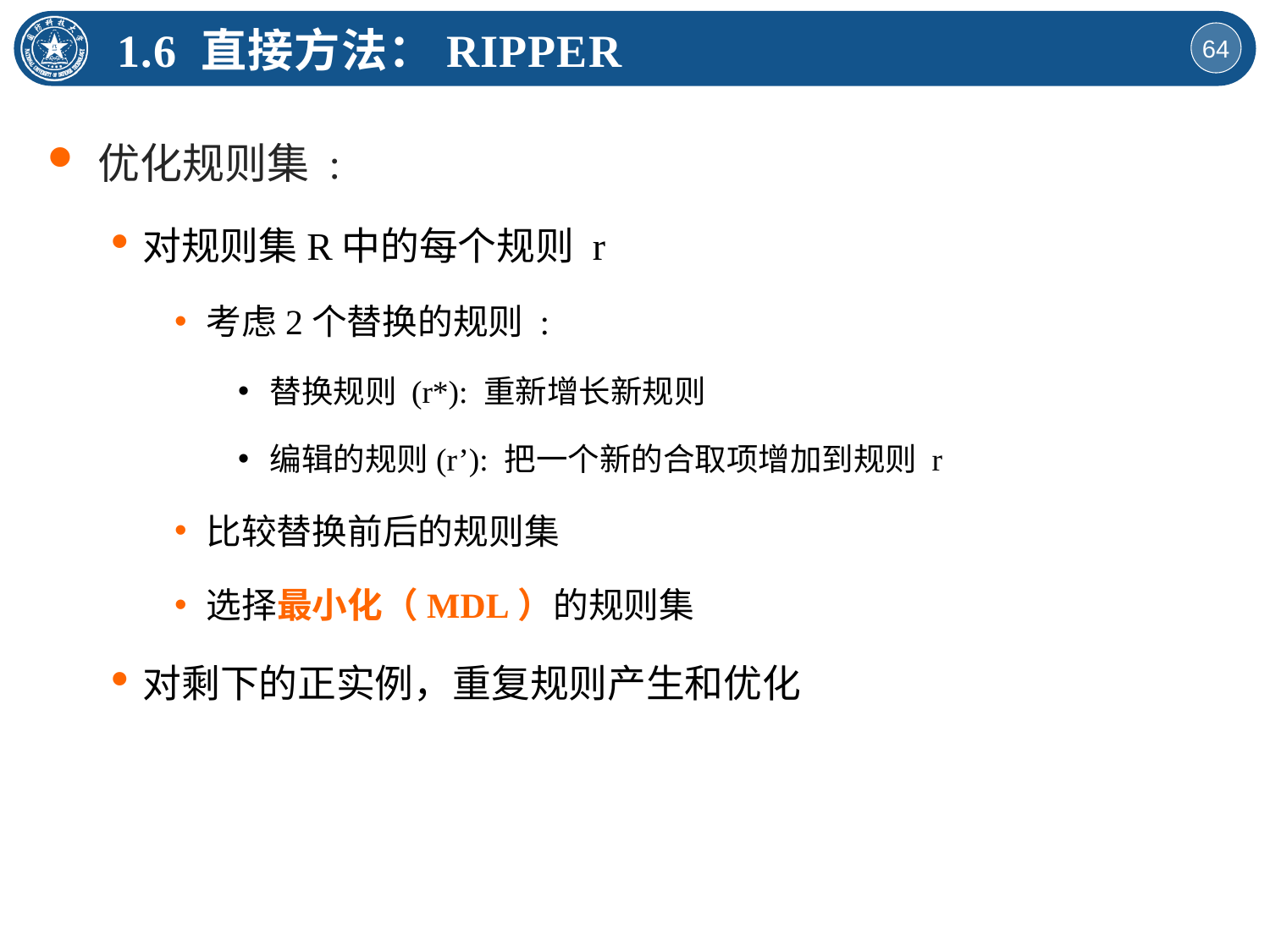

1.6 直接方法：RIPPER
优化规则集 :
对规则集R中的每个规则 r
考虑2个替换的规则 :
替换规则 (r*): 重新增长新规则
编辑的规则(r’): 把一个新的合取项增加到规则 r
比较替换前后的规则集
选择最小化（MDL）的规则集
对剩下的正实例，重复规则产生和优化